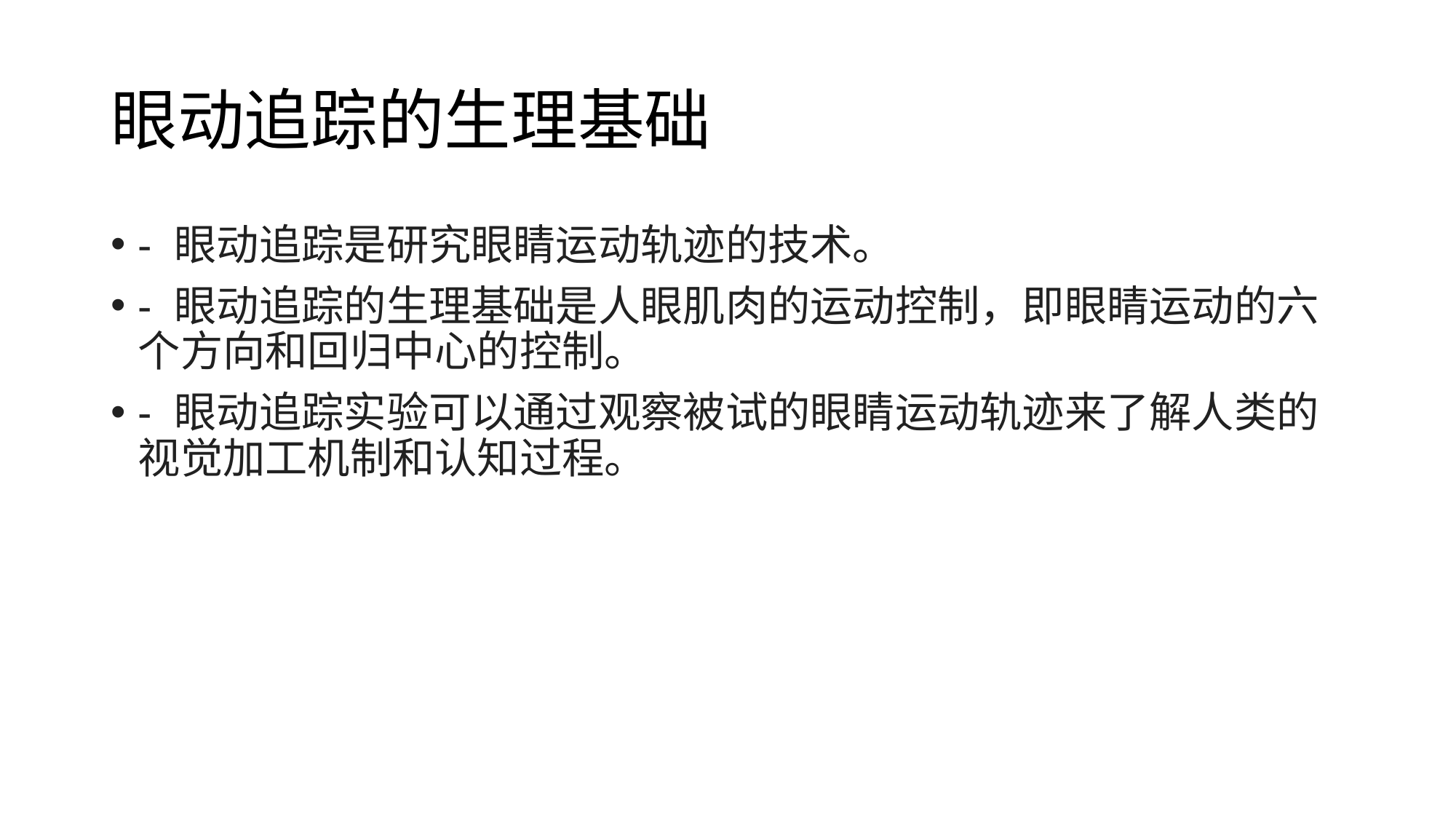

# 眼动追踪的生理基础
- 眼动追踪是研究眼睛运动轨迹的技术。
- 眼动追踪的生理基础是人眼肌肉的运动控制，即眼睛运动的六个方向和回归中心的控制。
- 眼动追踪实验可以通过观察被试的眼睛运动轨迹来了解人类的视觉加工机制和认知过程。